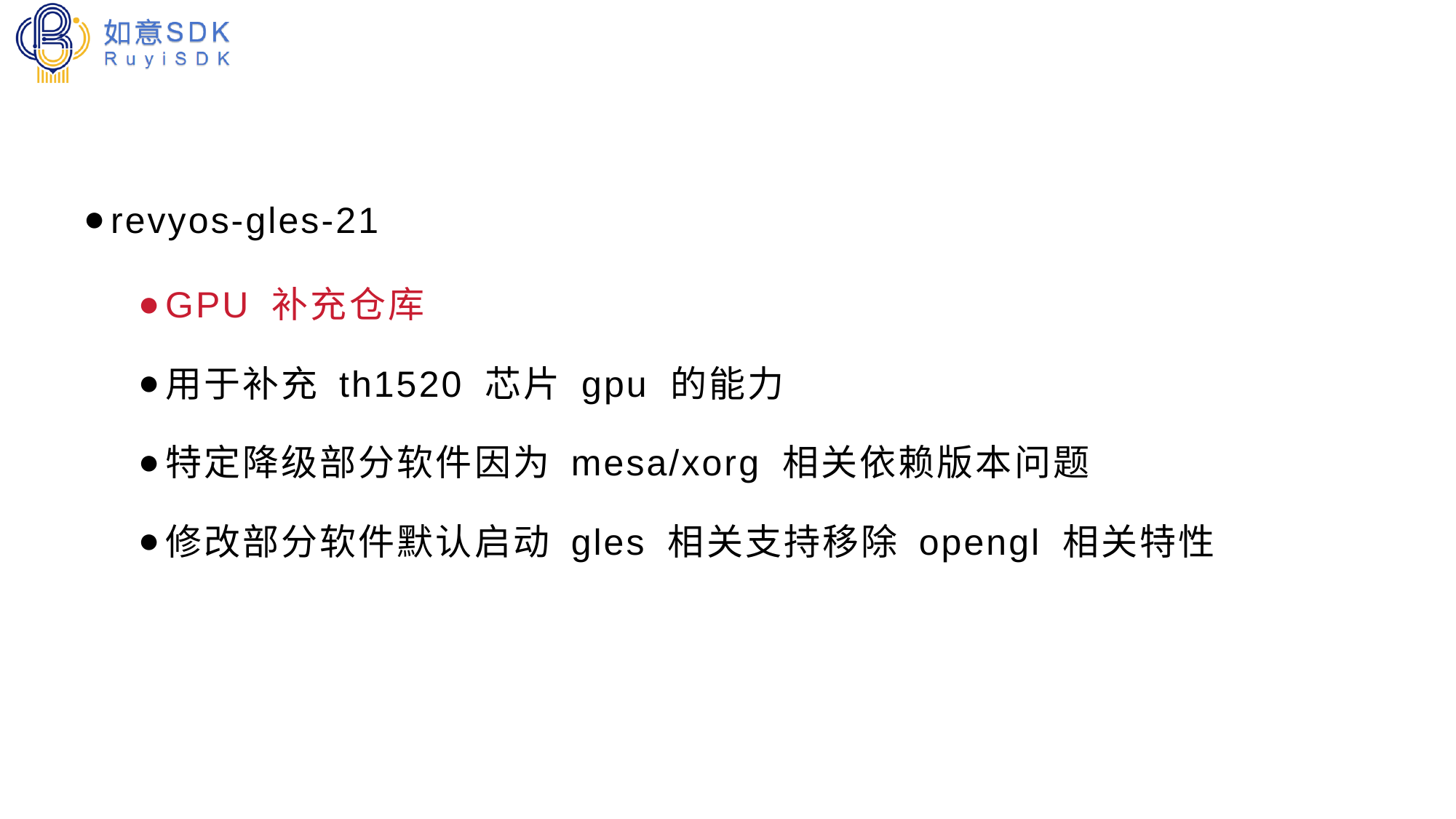

仓库内容
revyos-gles-21
GPU 补充仓库
用于补充 th1520 芯片 gpu 的能力
特定降级部分软件因为 mesa/xorg 相关依赖版本问题
修改部分软件默认启动 gles 相关支持移除 opengl 相关特性